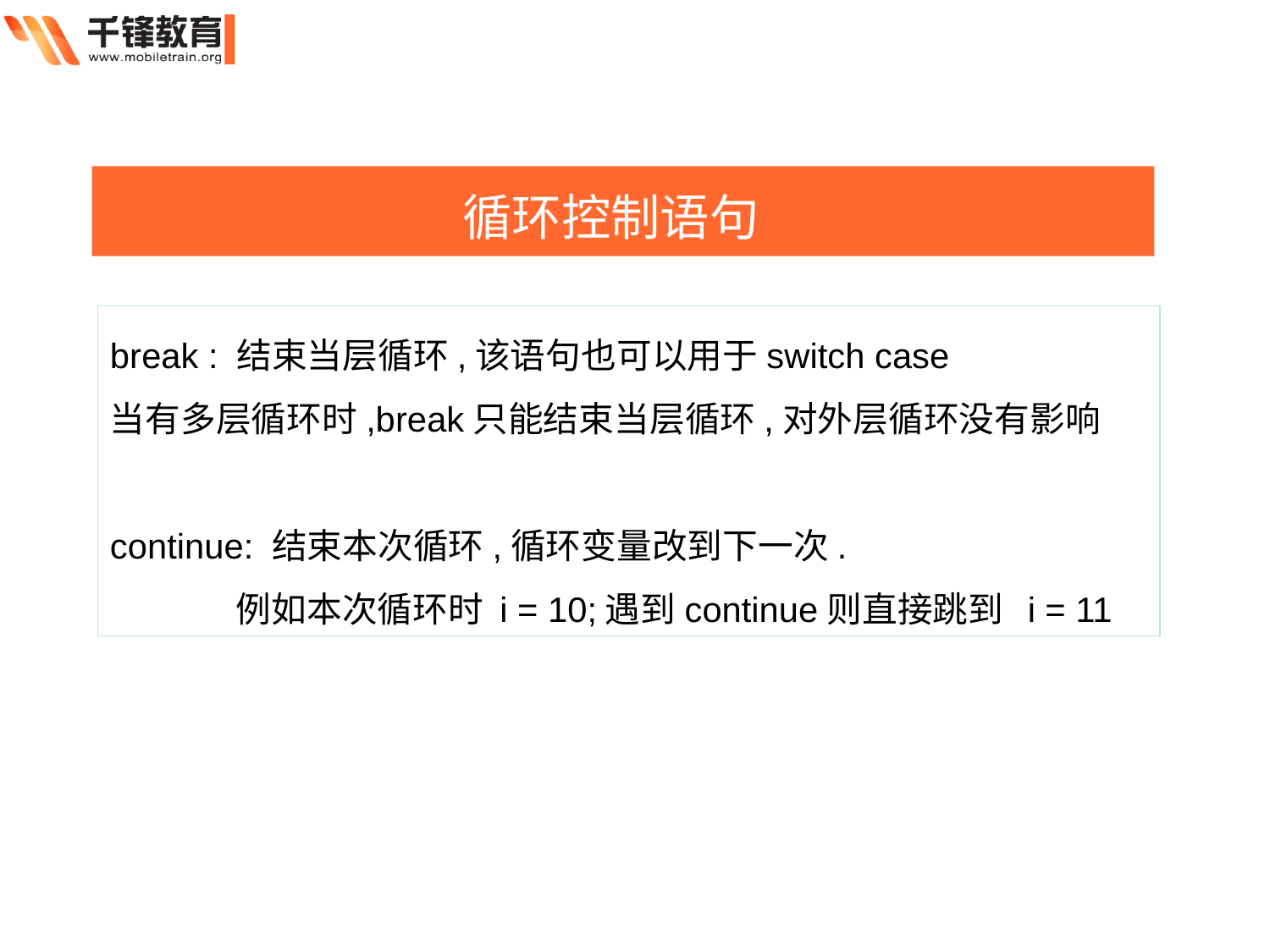

循环控制语句
break : 结束当层循环,该语句也可以用于switch case
当有多层循环时,break只能结束当层循环,对外层循环没有影响

continue: 结束本次循环,循环变量改到下一次.
               例如本次循环时 i = 10;遇到continue则直接跳到  i = 11